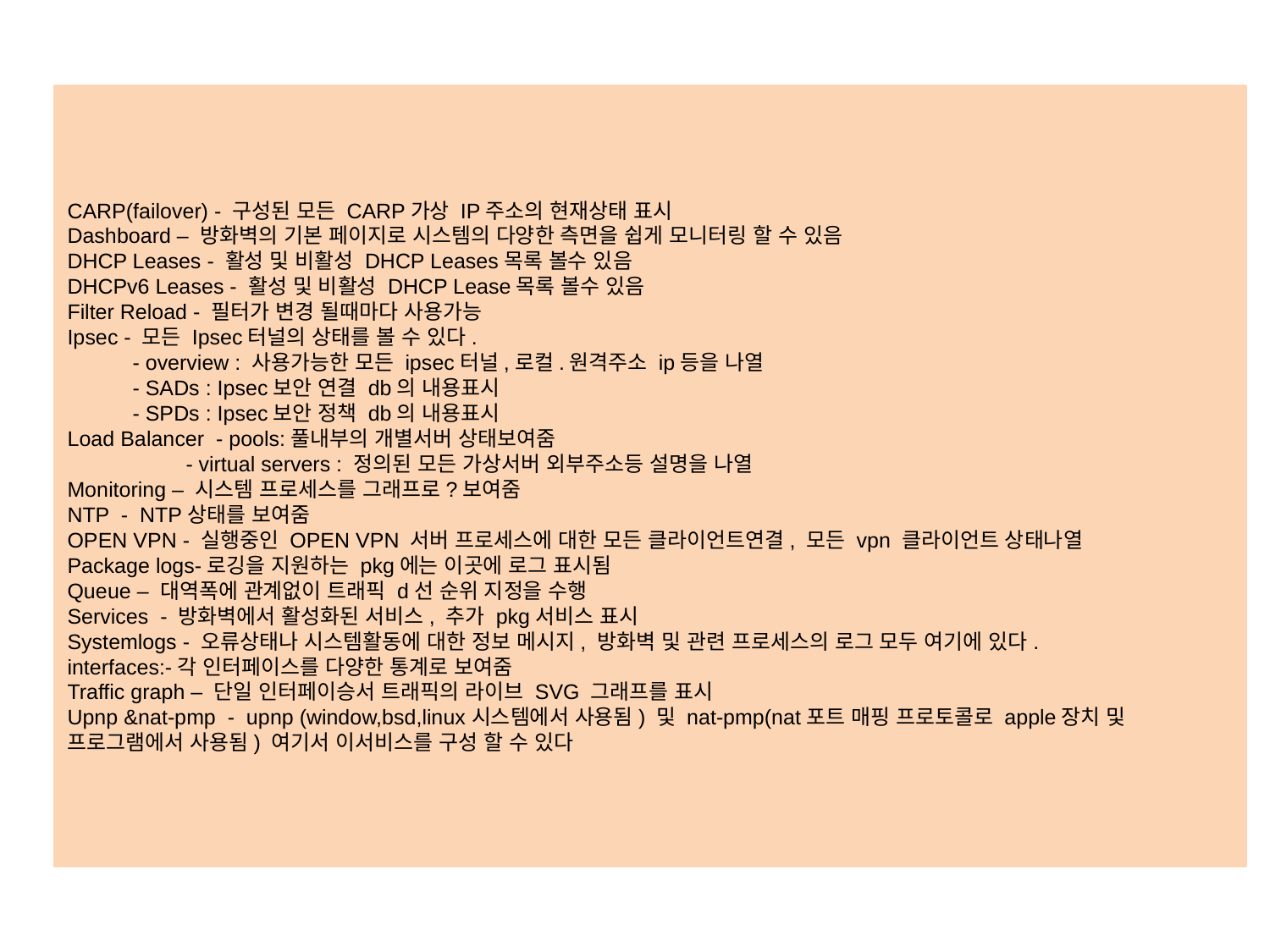

CARP(failover) - 구성된 모든 CARP가상 IP주소의 현재상태 표시
Dashboard – 방화벽의 기본 페이지로 시스템의 다양한 측면을 쉽게 모니터링 할 수 있음
DHCP Leases - 활성 및 비활성 DHCP Leases목록 볼수 있음
DHCPv6 Leases - 활성 및 비활성 DHCP Lease목록 볼수 있음
Filter Reload - 필터가 변경 될때마다 사용가능
Ipsec - 모든 Ipsec터널의 상태를 볼 수 있다.
           - overview : 사용가능한 모든 ipsec터널,로컬.원격주소 ip등을 나열
           - SADs : Ipsec보안 연결 db의 내용표시
           - SPDs : Ipsec보안 정책 db의 내용표시
Load Balancer  - pools:풀내부의 개별서버 상태보여줌
                    - virtual servers : 정의된 모든 가상서버 외부주소등 설명을 나열
Monitoring – 시스템 프로세스를 그래프로?보여줌
NTP  -  NTP상태를 보여줌
OPEN VPN - 실행중인 OPEN VPN 서버 프로세스에 대한 모든 클라이언트연결, 모든 vpn 클라이언트 상태나열
Package logs-로깅을 지원하는 pkg에는 이곳에 로그 표시됨
Queue – 대역폭에 관계없이 트래픽 d선 순위 지정을 수행
Services  - 방화벽에서 활성화된 서비스, 추가 pkg서비스 표시
Systemlogs - 오류상태나 시스템활동에 대한 정보 메시지, 방화벽 및 관련 프로세스의 로그 모두 여기에 있다.
interfaces:-각 인터페이스를 다양한 통계로 보여줌
Traffic graph – 단일 인터페이승서 트래픽의 라이브 SVG 그래프를 표시
Upnp &nat-pmp  -  upnp (window,bsd,linux시스템에서 사용됨) 및 nat-pmp(nat포트 매핑 프로토콜로 apple장치 및 프로그램에서 사용됨) 여기서 이서비스를 구성 할 수 있다